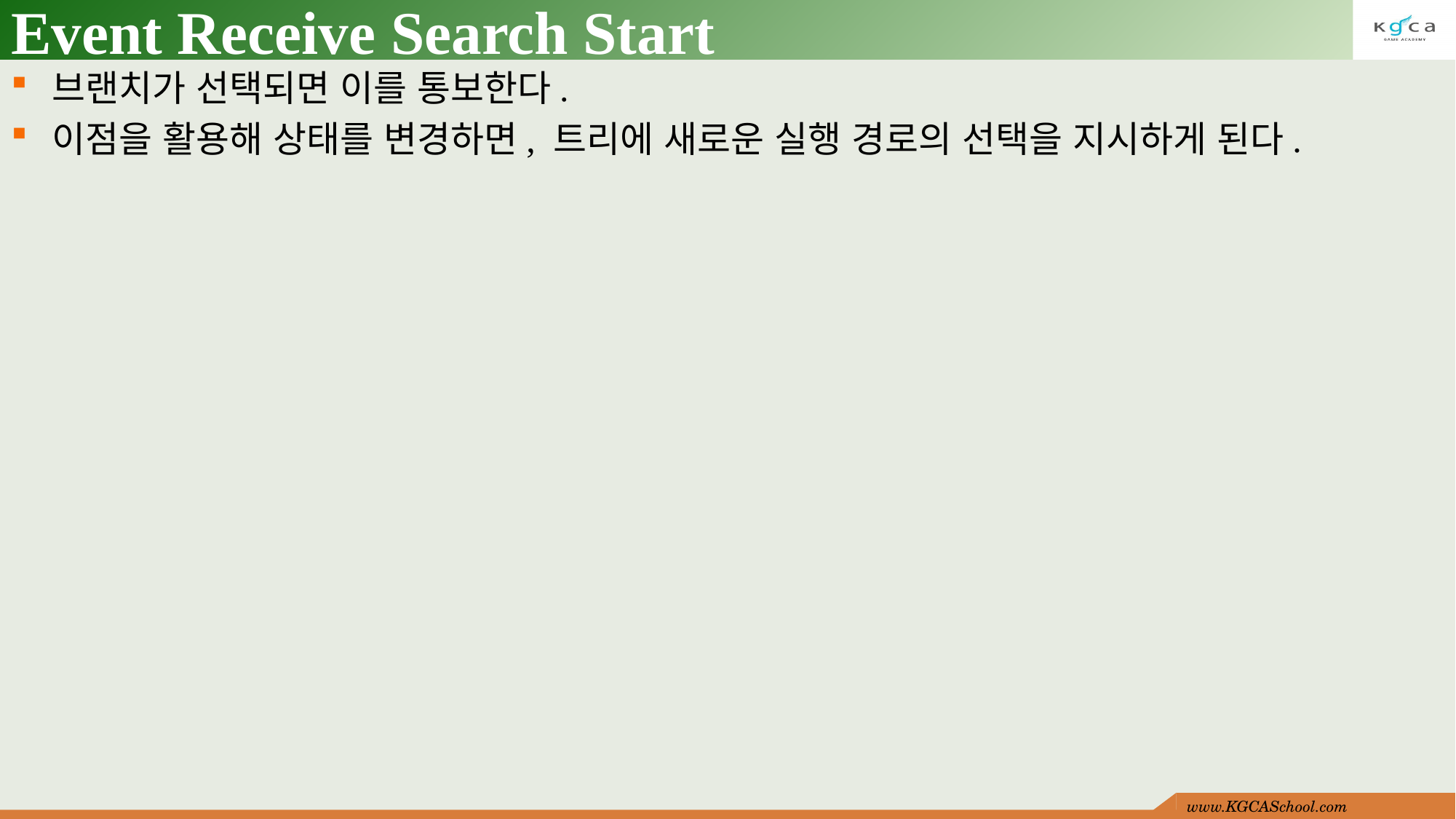

# Event Receive Search Start
브랜치가 선택되면 이를 통보한다.
이점을 활용해 상태를 변경하면, 트리에 새로운 실행 경로의 선택을 지시하게 된다.